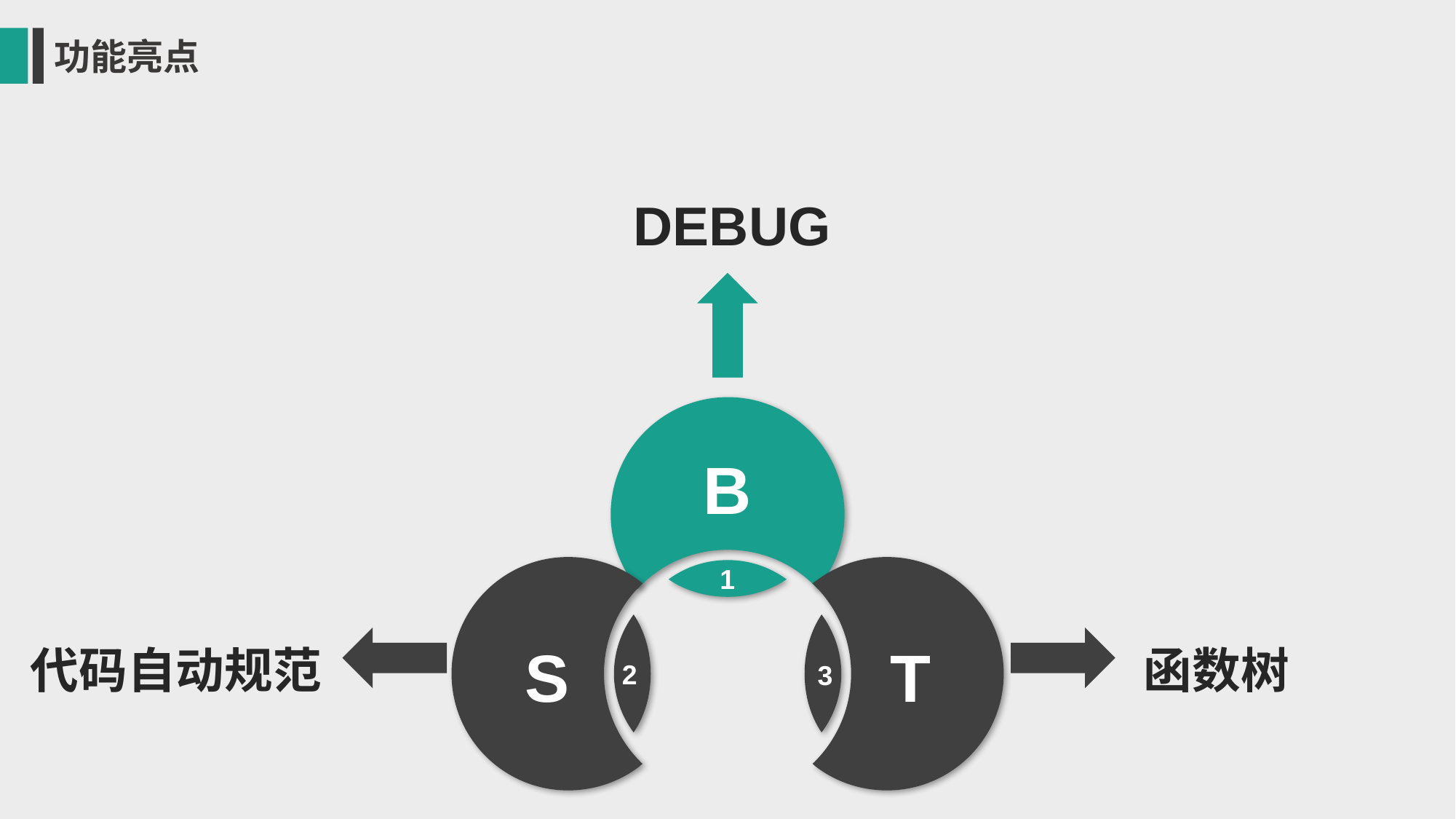

功能亮点
DEBUG

B
1

函数树
代码自动规范
S
T
2
3